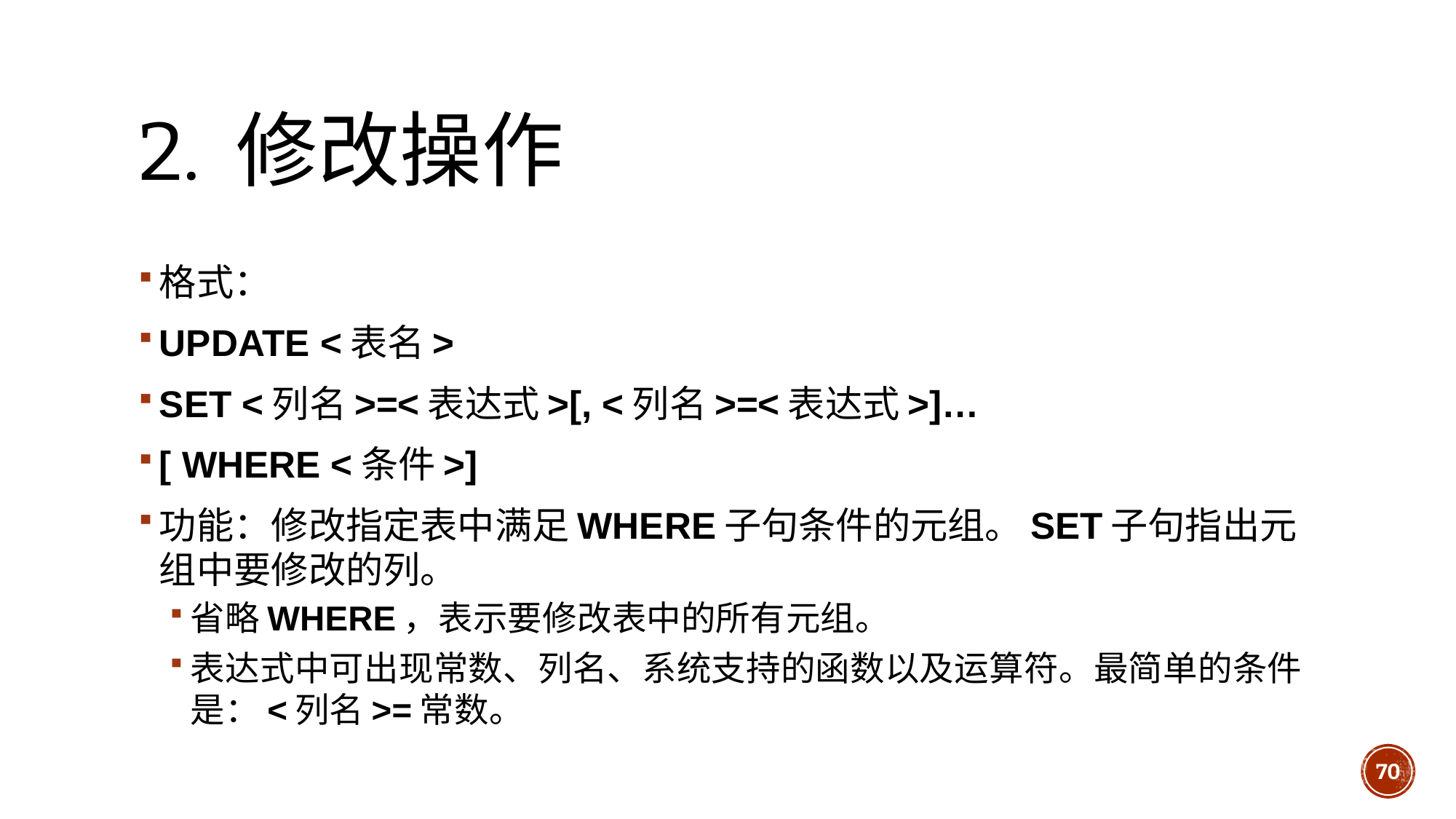

# 2. 修改操作
格式：
UPDATE <表名>
SET <列名>=<表达式>[, <列名>=<表达式>]…
[ WHERE <条件>]
功能：修改指定表中满足WHERE子句条件的元组。SET子句指出元组中要修改的列。
省略WHERE，表示要修改表中的所有元组。
表达式中可出现常数、列名、系统支持的函数以及运算符。最简单的条件是：<列名>=常数。

70